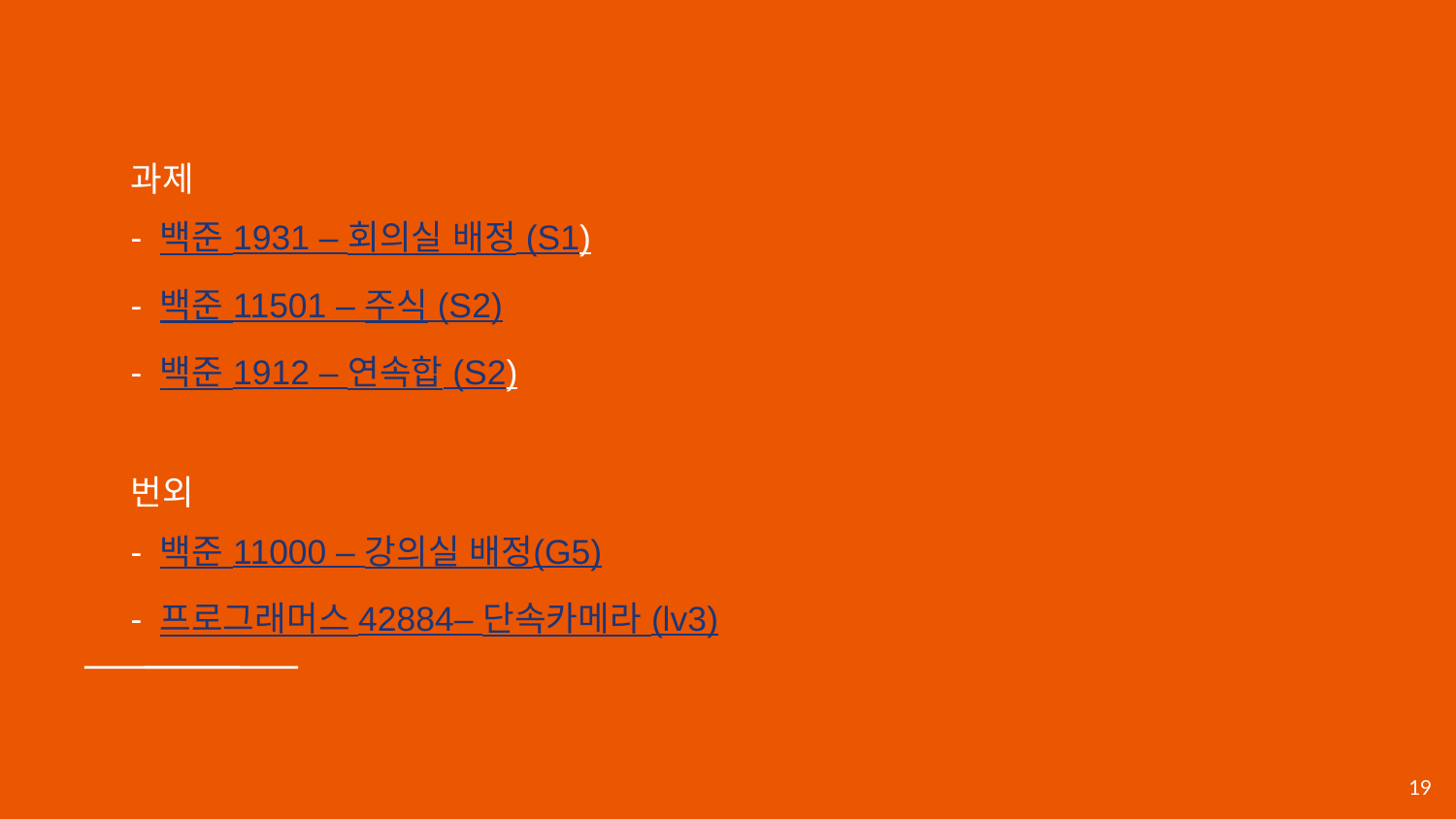

# 과제
- 백준 1931 – 회의실 배정 (S1)
- 백준 11501 – 주식 (S2)
- 백준 1912 – 연속합 (S2)
번외
- 백준 11000 – 강의실 배정(G5)
- 프로그래머스 42884– 단속카메라 (lv3)
19